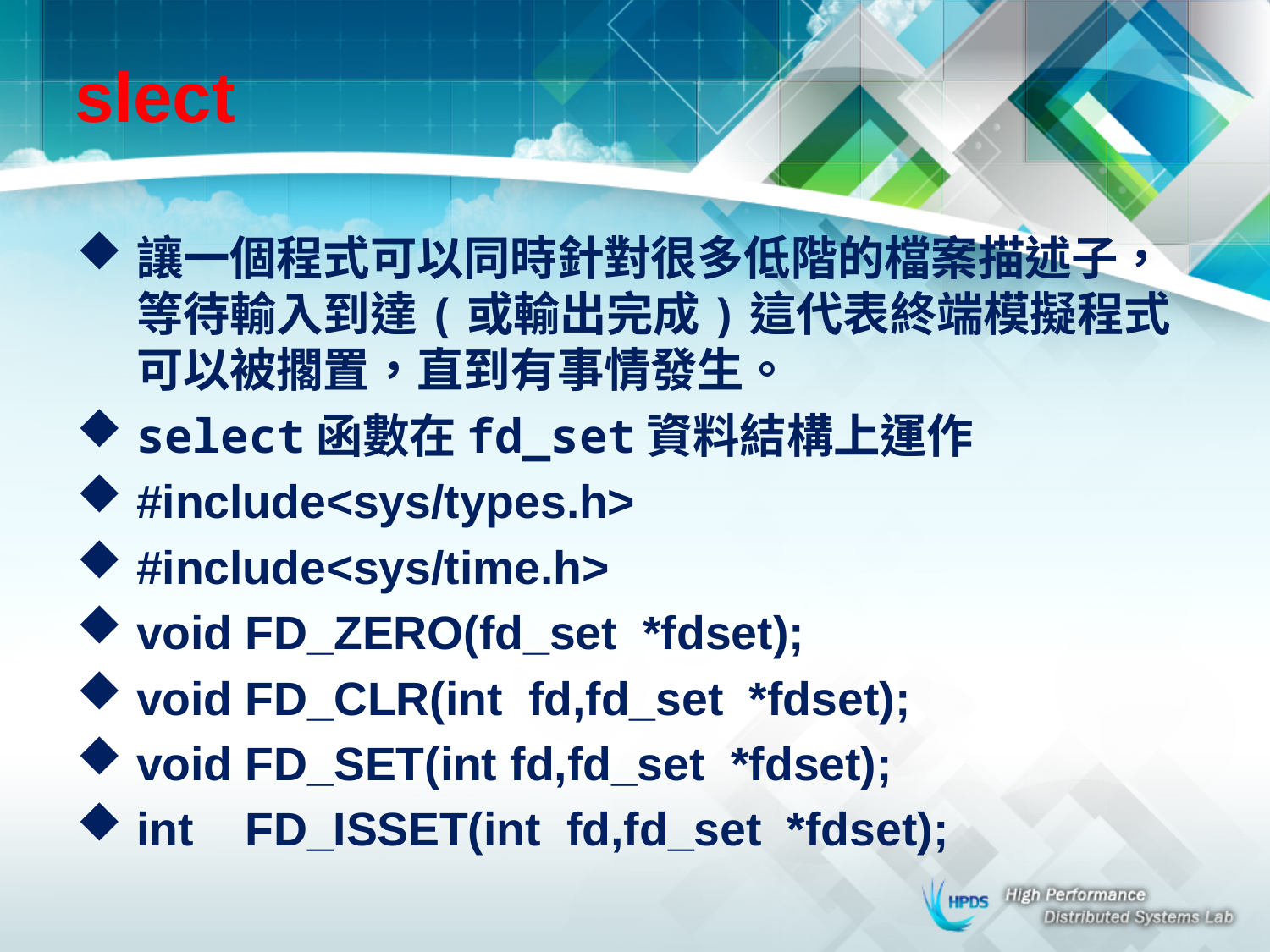

# slect
讓一個程式可以同時針對很多低階的檔案描述子，等待輸入到達(或輸出完成)這代表終端模擬程式可以被擱置，直到有事情發生。
select函數在fd_set資料結構上運作
#include<sys/types.h>
#include<sys/time.h>
void FD_ZERO(fd_set  *fdset);
void FD_CLR(int  fd,fd_set  *fdset);
void FD_SET(int fd,fd_set  *fdset);
int    FD_ISSET(int  fd,fd_set  *fdset);